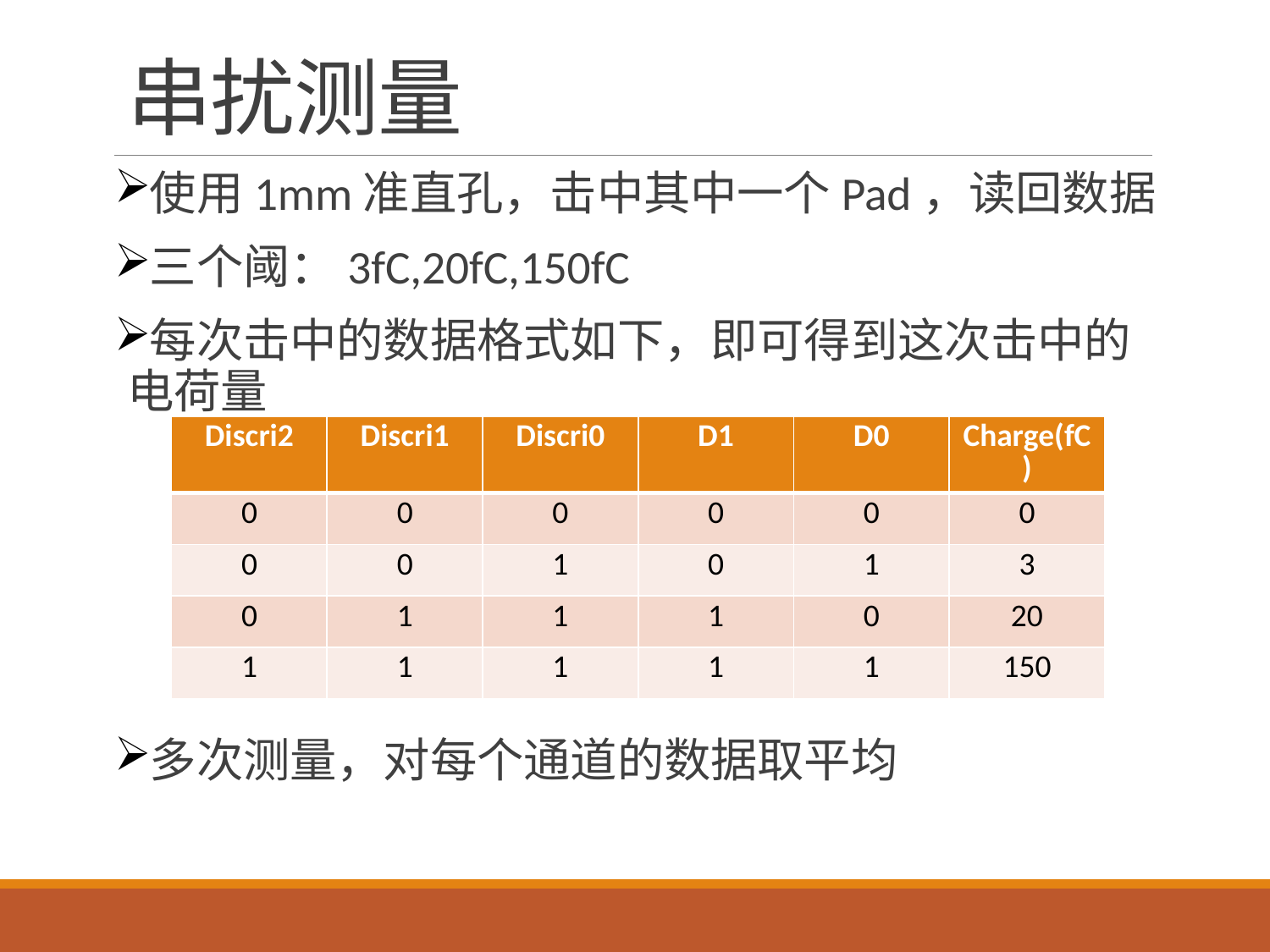

# 串扰测量
使用1mm准直孔，击中其中一个Pad，读回数据
三个阈：3fC,20fC,150fC
每次击中的数据格式如下，即可得到这次击中的电荷量

多次测量，对每个通道的数据取平均
| Discri2 | Discri1 | Discri0 | D1 | D0 | Charge(fC) |
| --- | --- | --- | --- | --- | --- |
| 0 | 0 | 0 | 0 | 0 | 0 |
| 0 | 0 | 1 | 0 | 1 | 3 |
| 0 | 1 | 1 | 1 | 0 | 20 |
| 1 | 1 | 1 | 1 | 1 | 150 |